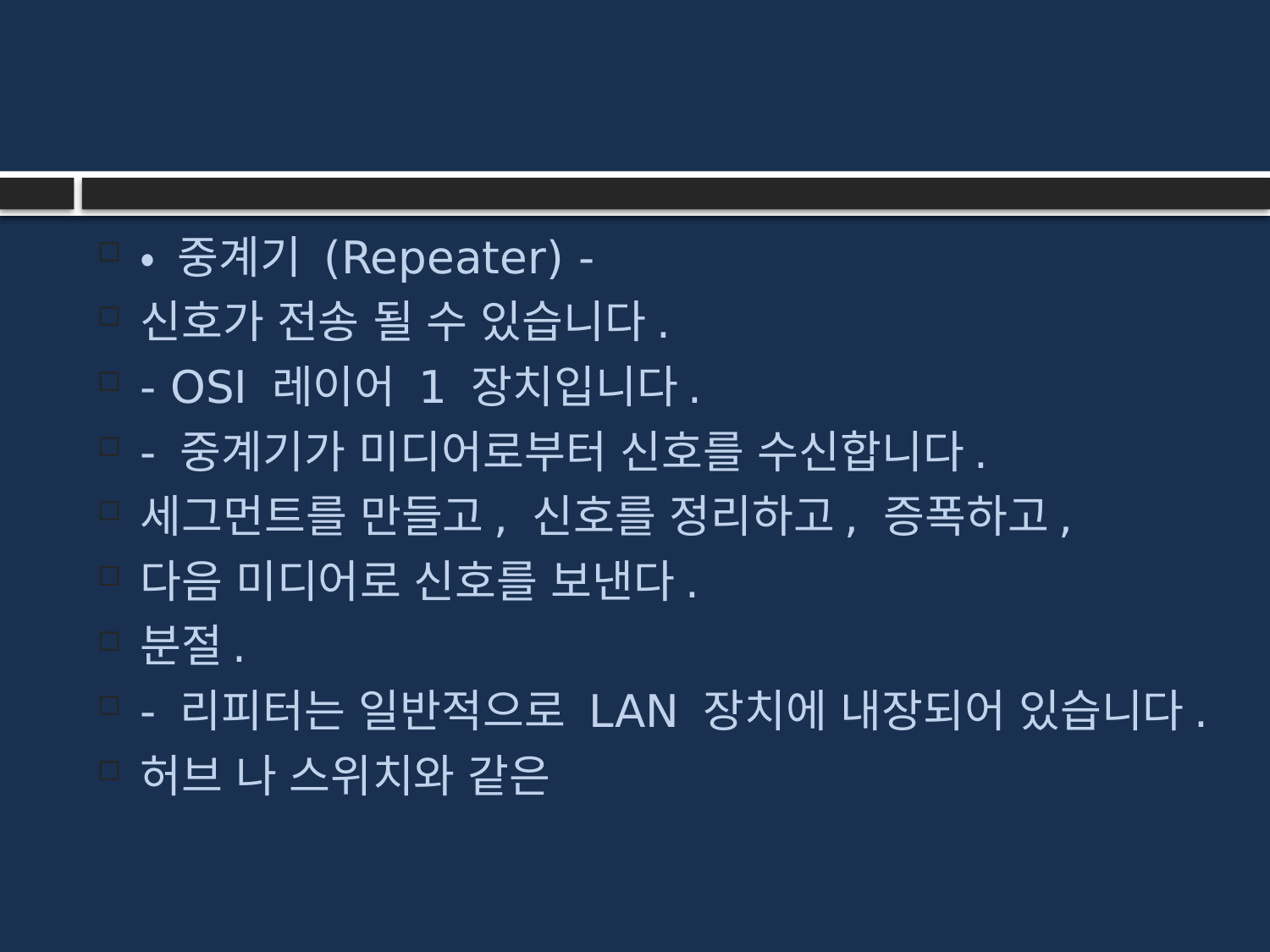

#
• 중계기 (Repeater) -
신호가 전송 될 수 있습니다.
- OSI 레이어 1 장치입니다.
- 중계기가 미디어로부터 신호를 수신합니다.
세그먼트를 만들고, 신호를 정리하고, 증폭하고,
다음 미디어로 신호를 보낸다.
분절.
- 리피터는 일반적으로 LAN 장치에 내장되어 있습니다.
허브 나 스위치와 같은